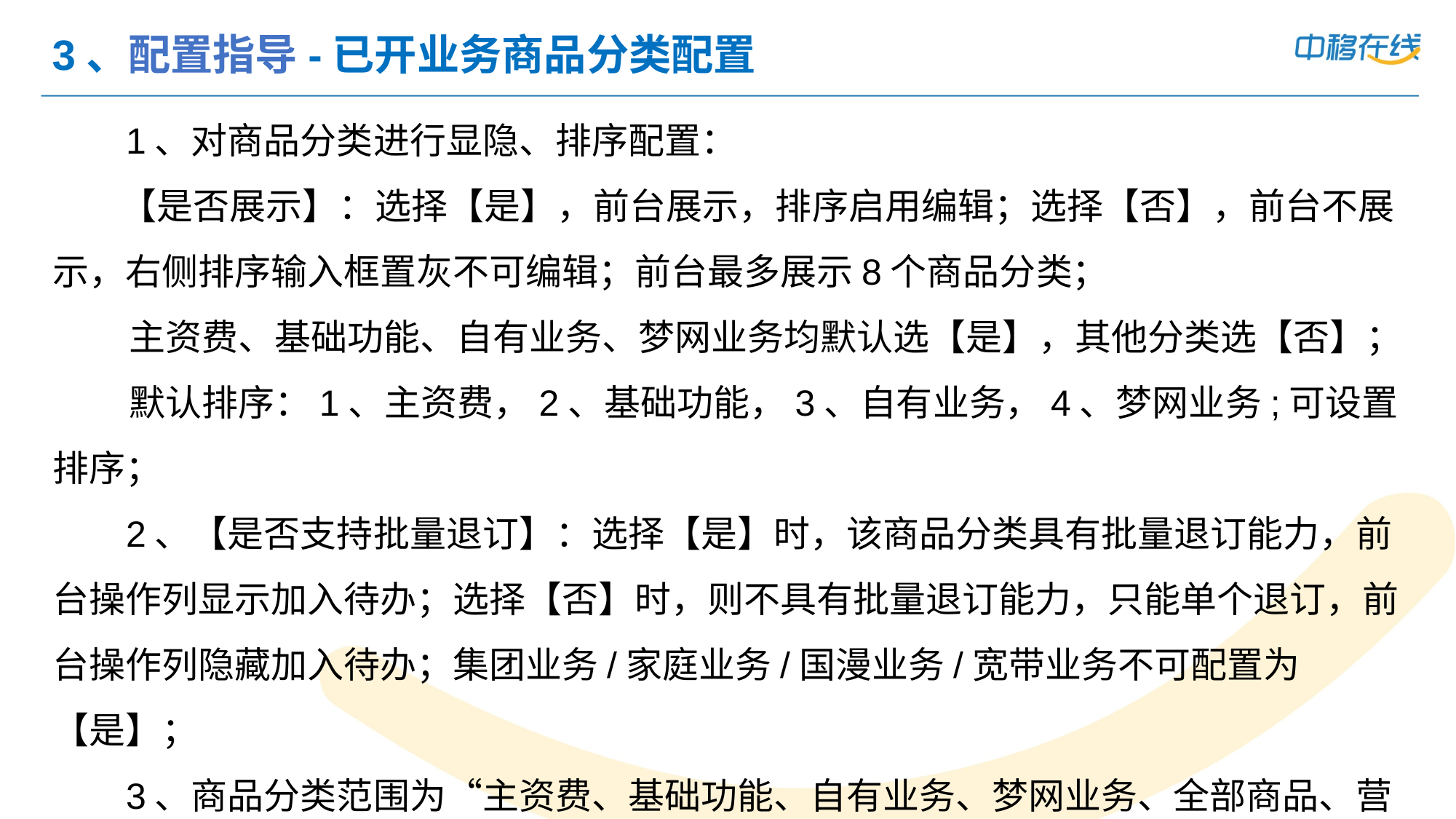

# 3、配置指导-已开业务商品分类配置
   1、对商品分类进行显隐、排序配置：
  【是否展示】：选择【是】，前台展示，排序启用编辑；选择【否】，前台不展示，右侧排序输入框置灰不可编辑；前台最多展示8个商品分类；
   主资费、基础功能、自有业务、梦网业务均默认选【是】，其他分类选【否】；
   默认排序：1、主资费，2、基础功能，3、自有业务，4、梦网业务;可设置排序；
   2、【是否支持批量退订】：选择【是】时，该商品分类具有批量退订能力，前台操作列显示加入待办；选择【否】时，则不具有批量退订能力，只能单个退订，前台操作列隐藏加入待办；集团业务/家庭业务/国漫业务/宽带业务不可配置为【是】；
   3、商品分类范围为“主资费、基础功能、自有业务、梦网业务、全部商品、营销活动、集团业务、家庭业务、国漫业务、宽带业务、禁止业务、产品、服务、优惠、基本套餐、数据信息、收费业务、免费业务、其他商品”；